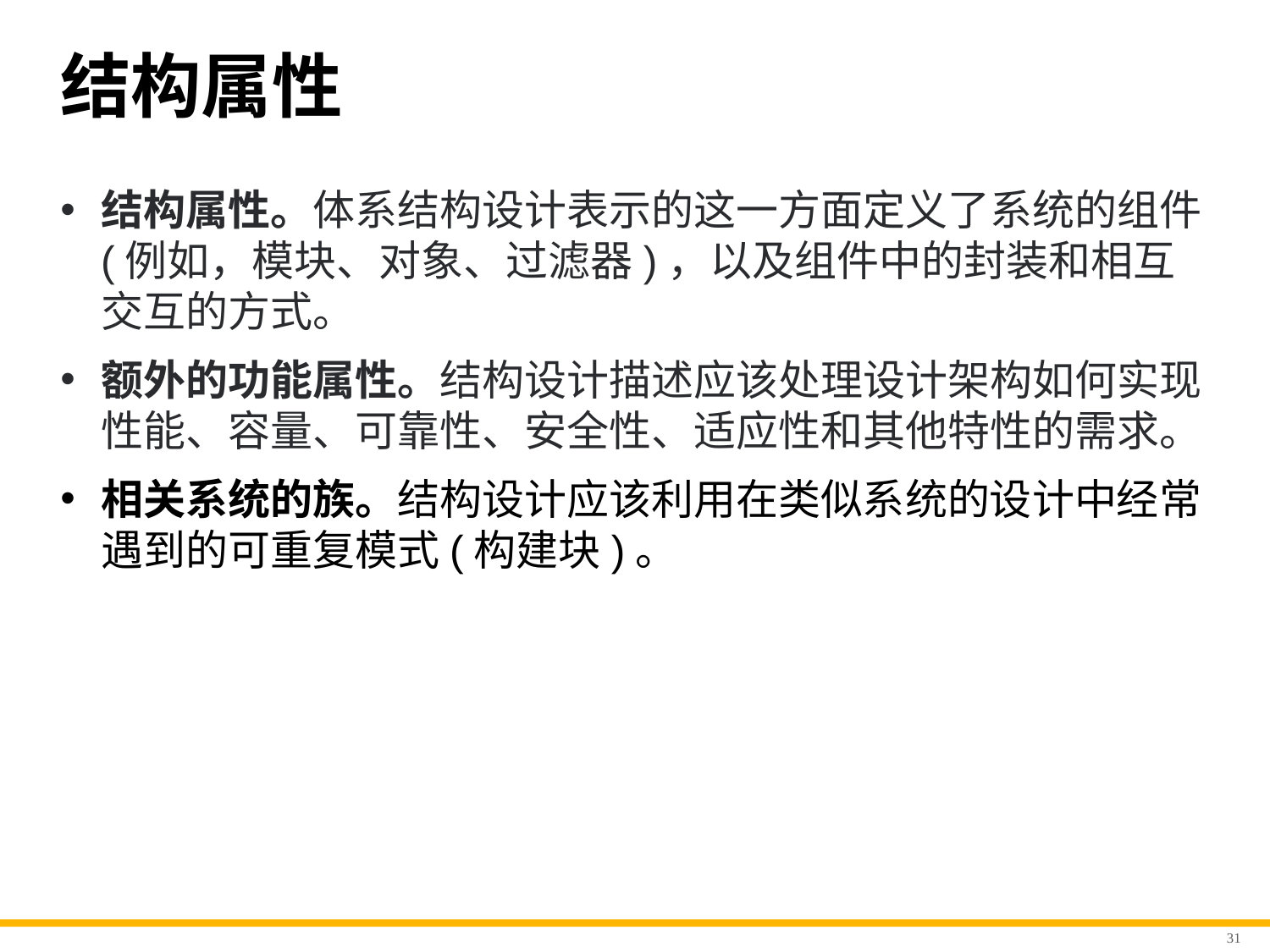

# 结构属性
结构属性。体系结构设计表示的这一方面定义了系统的组件(例如，模块、对象、过滤器)，以及组件中的封装和相互交互的方式。
额外的功能属性。结构设计描述应该处理设计架构如何实现性能、容量、可靠性、安全性、适应性和其他特性的需求。
相关系统的族。结构设计应该利用在类似系统的设计中经常遇到的可重复模式(构建块)。
31